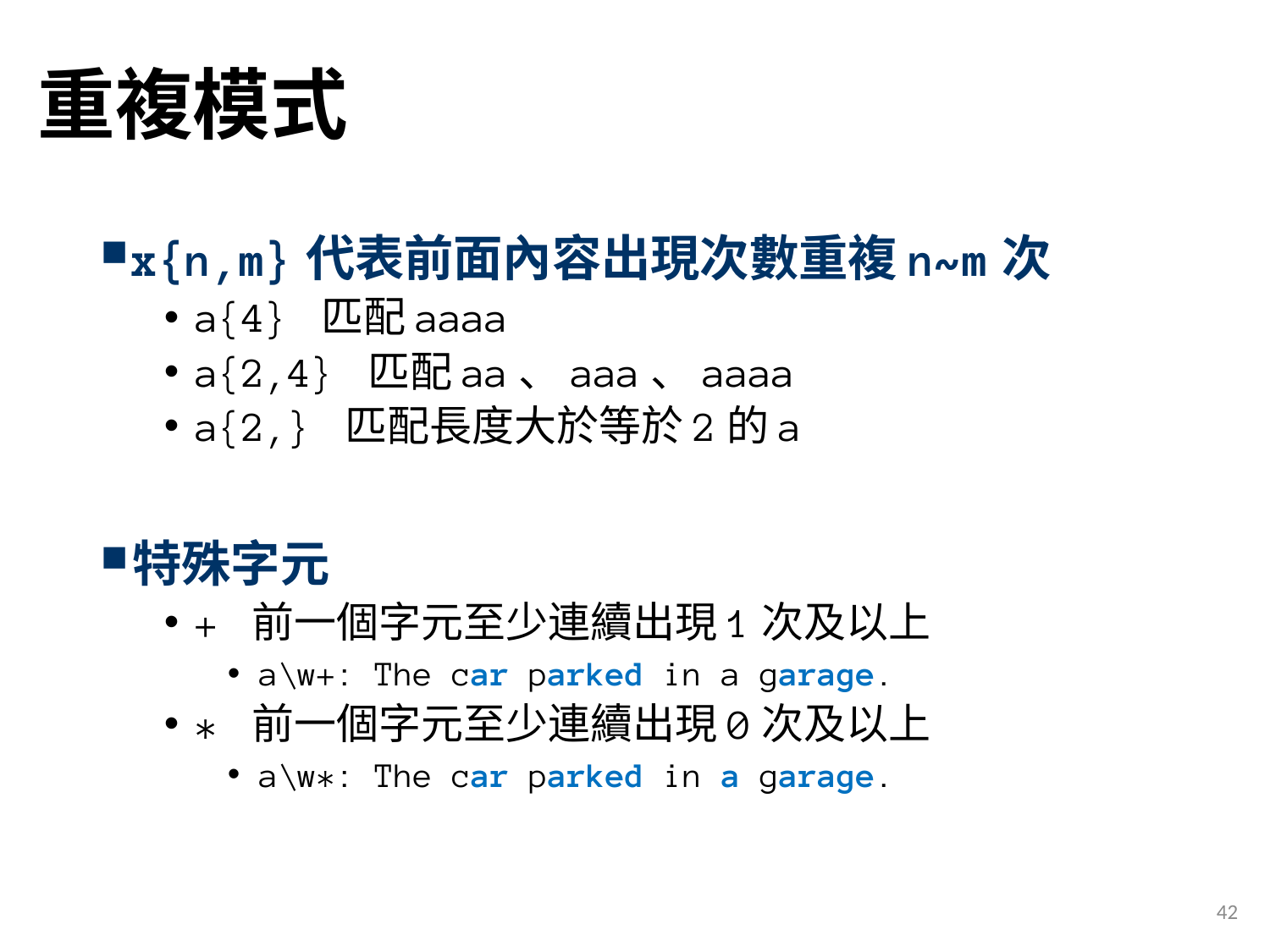

# 重複模式
x{n,m}代表前面內容出現次數重複n~m次
a{4} 匹配aaaa
a{2,4} 匹配aa、aaa、aaaa
a{2,} 匹配長度大於等於2的a

特殊字元
+ 前一個字元至少連續出現1次及以上
a\w+: The car parked in a garage.
* 前一個字元至少連續出現0次及以上
a\w*: The car parked in a garage.

42